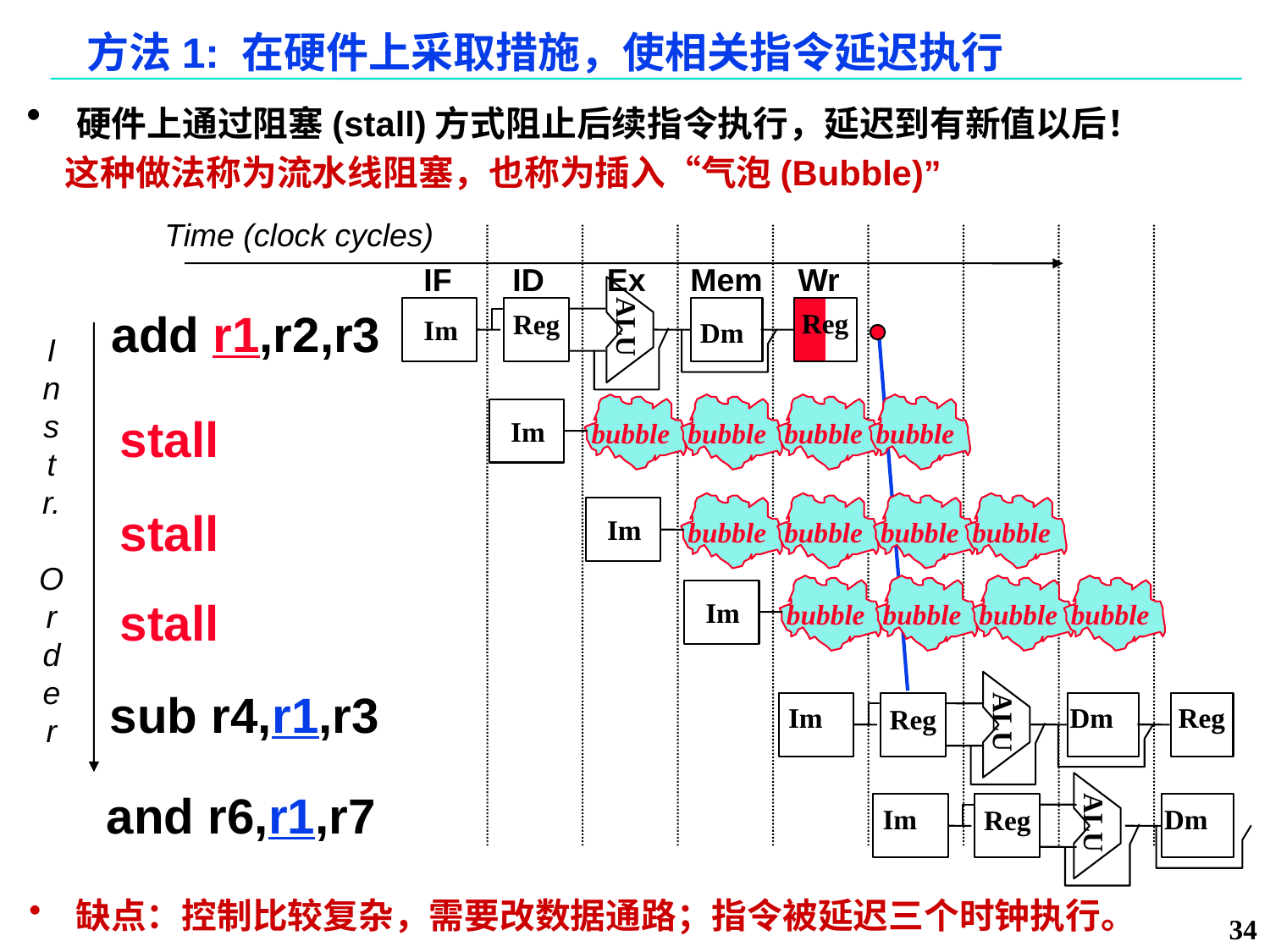

# 方法1: 在硬件上采取措施，使相关指令延迟执行
 硬件上通过阻塞(stall)方式阻止后续指令执行，延迟到有新值以后！
这种做法称为流水线阻塞，也称为插入“气泡(Bubble)”
Time (clock cycles)

IF
ID
Ex
Mem
Wr

add r1,r2,r3

Reg
Reg
ALU
Im

Dm

I
n
s
t
r.

O
r
d
e
r

bubble

bubble

bubble

bubble

Im

stall

bubble

bubble

bubble

bubble

Im

stall

bubble

bubble

bubble

bubble

Im

stall

ALU
sub r4,r1,r3

Im

Dm
Reg
Reg

ALU
and r6,r1,r7

Im

Dm
Reg

 缺点：控制比较复杂，需要改数据通路；指令被延迟三个时钟执行。